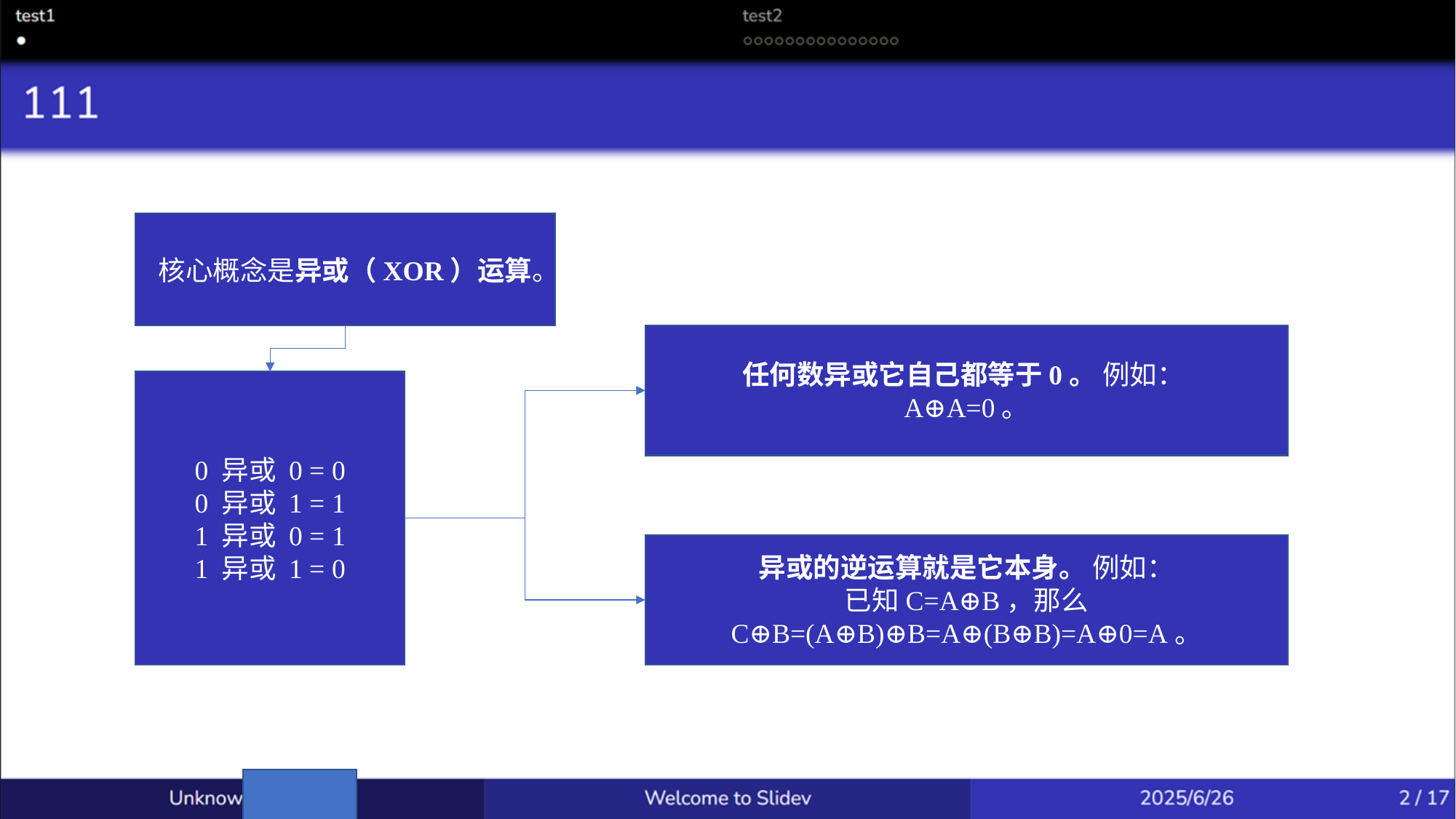

核心概念是异或（XOR）运算。
任何数异或它自己都等于0。 例如：
A⊕A=0。
0 异或 0 = 0
0 异或 1 = 1
1 异或 0 = 1
1 异或 1 = 0
异或的逆运算就是它本身。 例如：
已知C=A⊕B，那么 C⊕B=(A⊕B)⊕B=A⊕(B⊕B)=A⊕0=A。